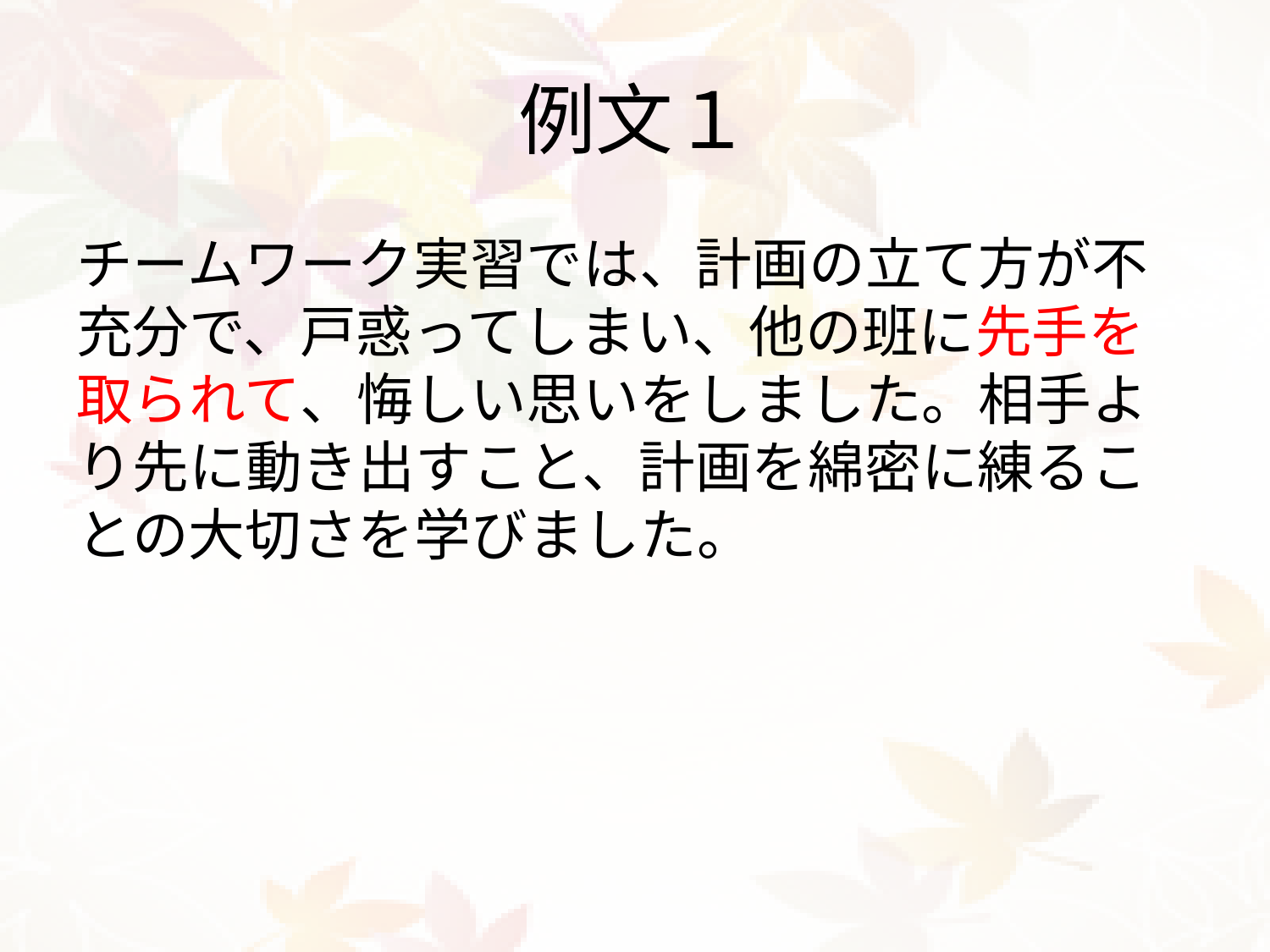

# 例文１
チームワーク実習では、計画の立て方が不充分で、戸惑ってしまい、他の班に先手を取られて、悔しい思いをしました。相手より先に動き出すこと、計画を綿密に練ることの大切さを学びました。